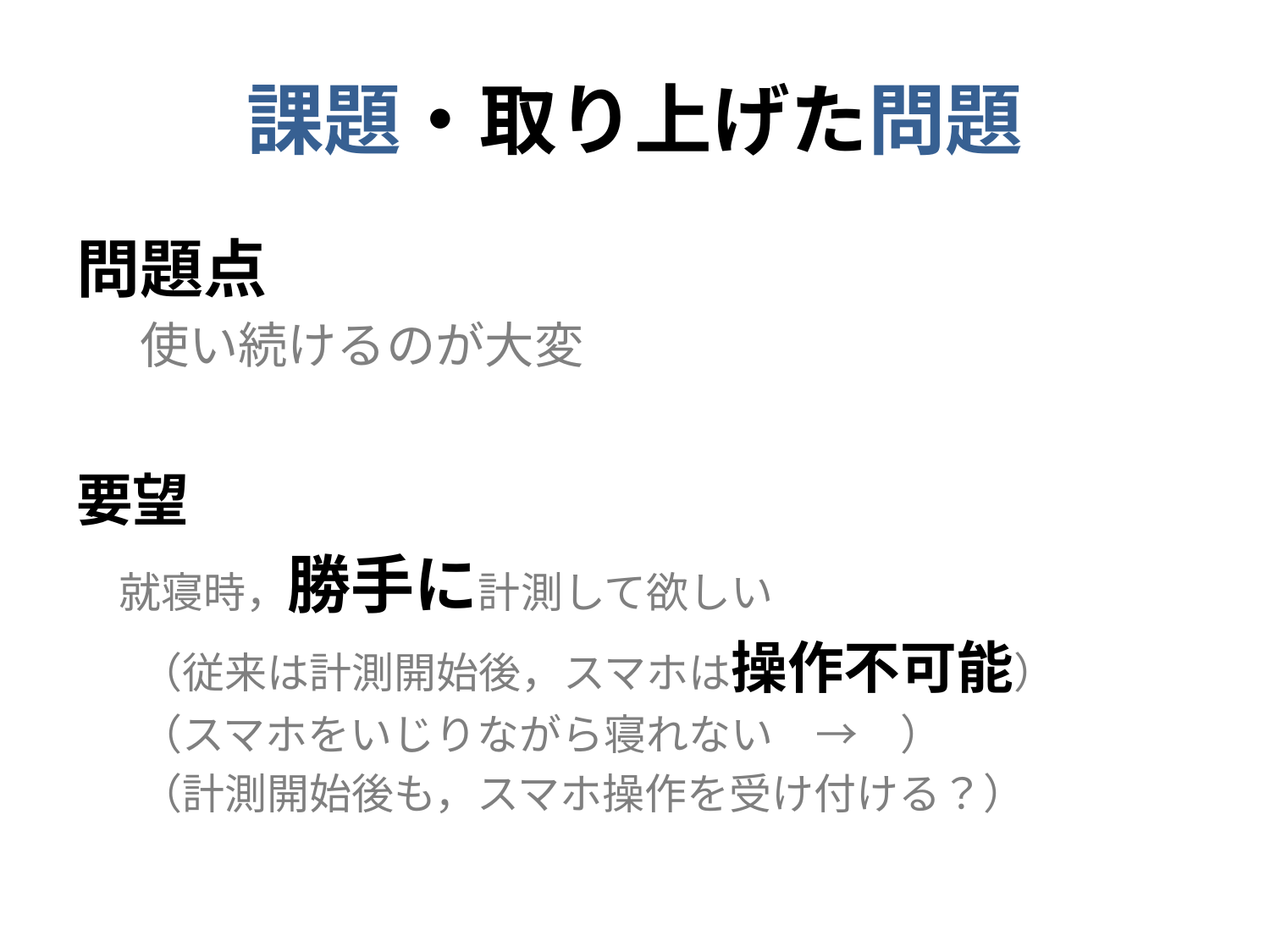

# 課題・取り上げた問題
問題点
使い続けるのが大変

要望
　就寝時，勝手に計測して欲しい
（従来は計測開始後，スマホは操作不可能）
（スマホをいじりながら寝れない　→　）
（計測開始後も，スマホ操作を受け付ける？）